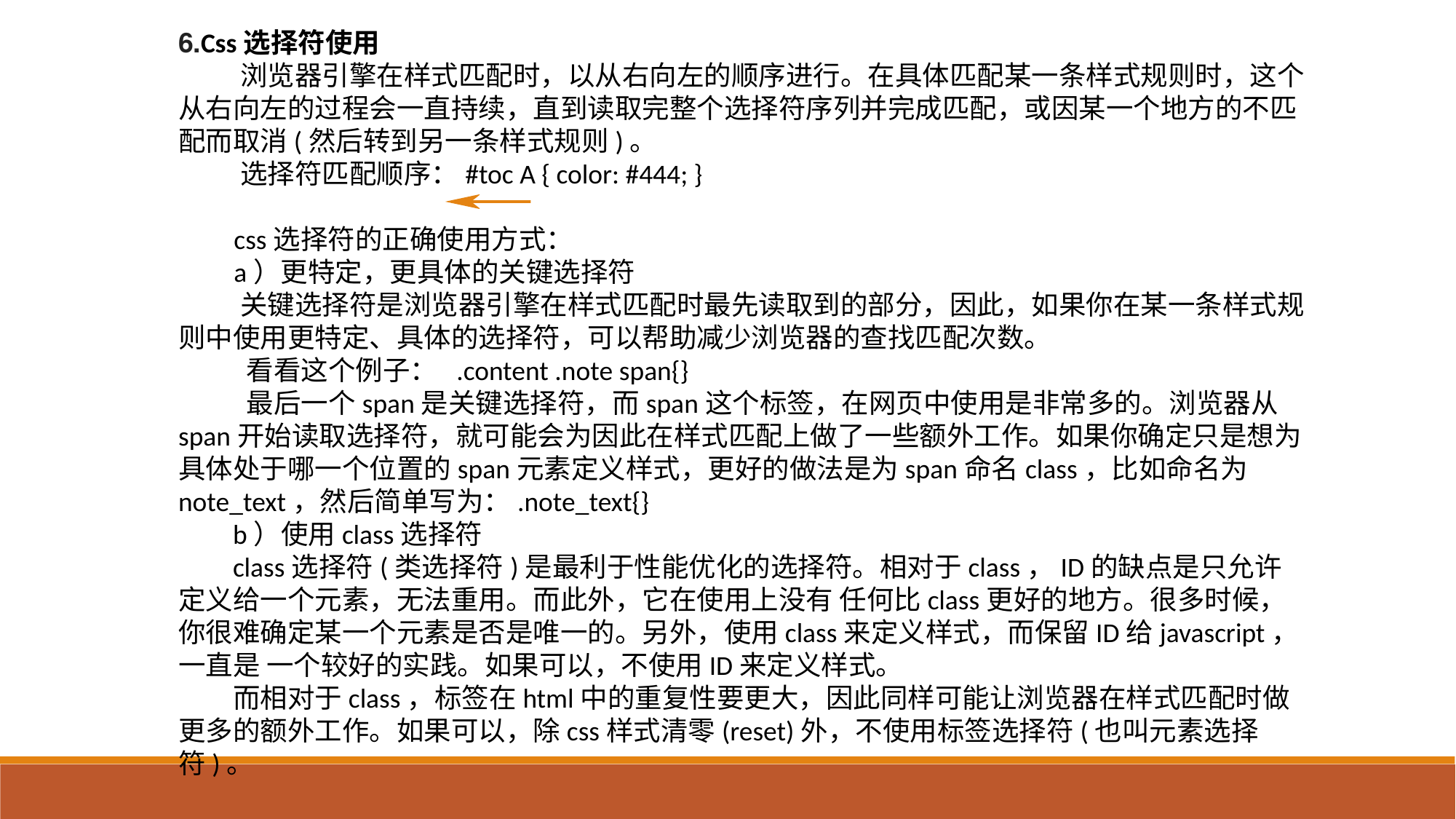

6.Css选择符使用
         浏览器引擎在样式匹配时，以从右向左的顺序进行。在具体匹配某一条样式规则时，这个从右向左的过程会一直持续，直到读取完整个选择符序列并完成匹配，或因某一个地方的不匹配而取消(然后转到另一条样式规则)。
         选择符匹配顺序：#toc A { color: #444; }

         css选择符的正确使用方式：
         a）更特定，更具体的关键选择符
         关键选择符是浏览器引擎在样式匹配时最先读取到的部分，因此，如果你在某一条样式规则中使用更特定、具体的选择符，可以帮助减少浏览器的查找匹配次数。
          看看这个例子：  .content .note span{}
          最后一个span是关键选择符，而span这个标签，在网页中使用是非常多的。浏览器从span开始读取选择符，就可能会为因此在样式匹配上做了一些额外工作。如果你确定只是想为具体处于哪一个位置的span元素定义样式，更好的做法是为span命名class，比如命名为note_text，然后简单写为：.note_text{}
b）使用class选择符
class选择符(类选择符)是最利于性能优化的选择符。相对于class，ID的缺点是只允许定义给一个元素，无法重用。而此外，它在使用上没有 任何比class更好的地方。很多时候，你很难确定某一个元素是否是唯一的。另外，使用class来定义样式，而保留ID给javascript，一直是 一个较好的实践。如果可以，不使用ID来定义样式。
而相对于class，标签在html中的重复性要更大，因此同样可能让浏览器在样式匹配时做更多的额外工作。如果可以，除css样式清零(reset)外，不使用标签选择符(也叫元素选择符)。